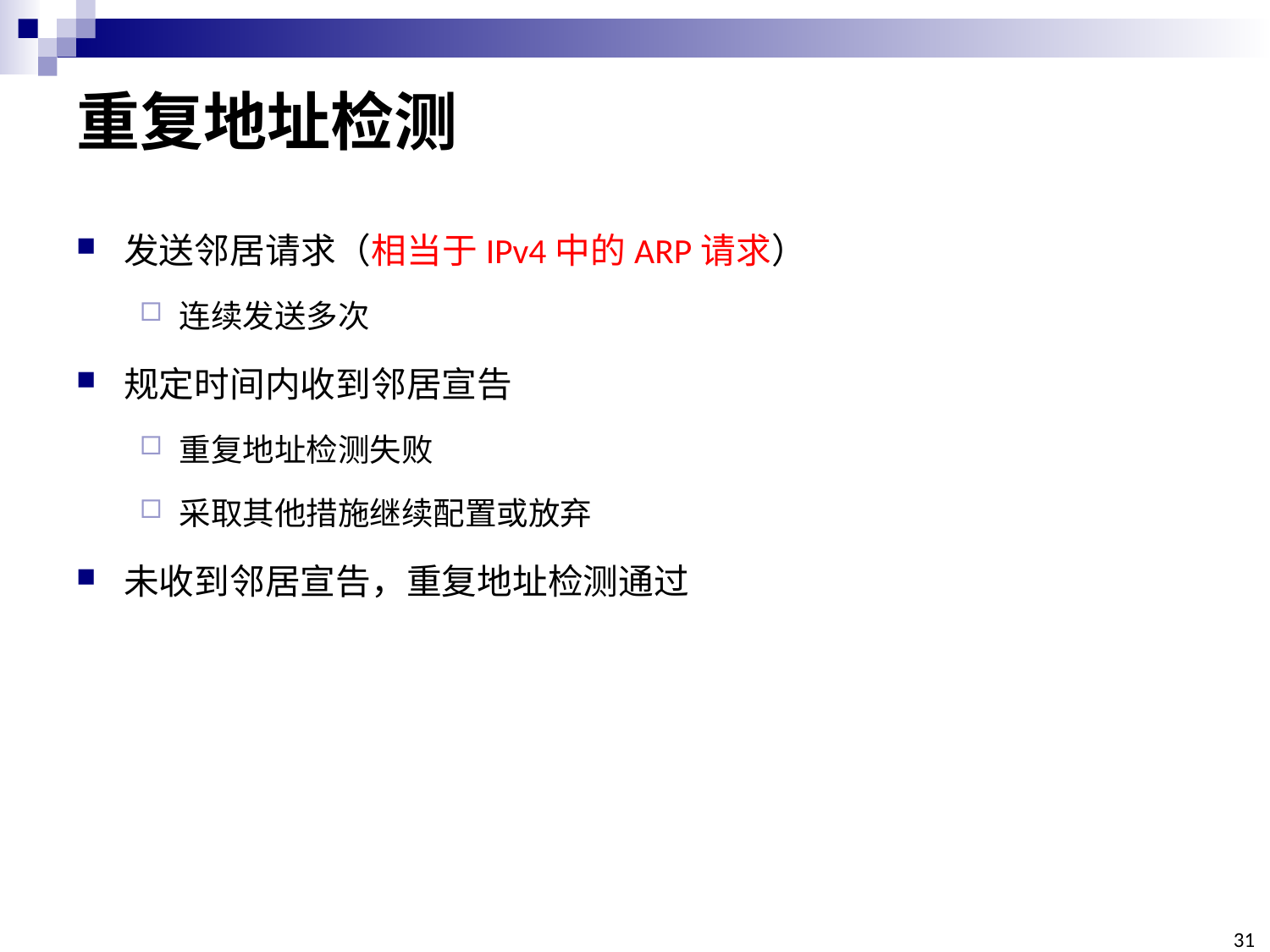

# 重复地址检测
发送邻居请求（相当于IPv4中的ARP请求）
连续发送多次
规定时间内收到邻居宣告
重复地址检测失败
采取其他措施继续配置或放弃
未收到邻居宣告，重复地址检测通过
31